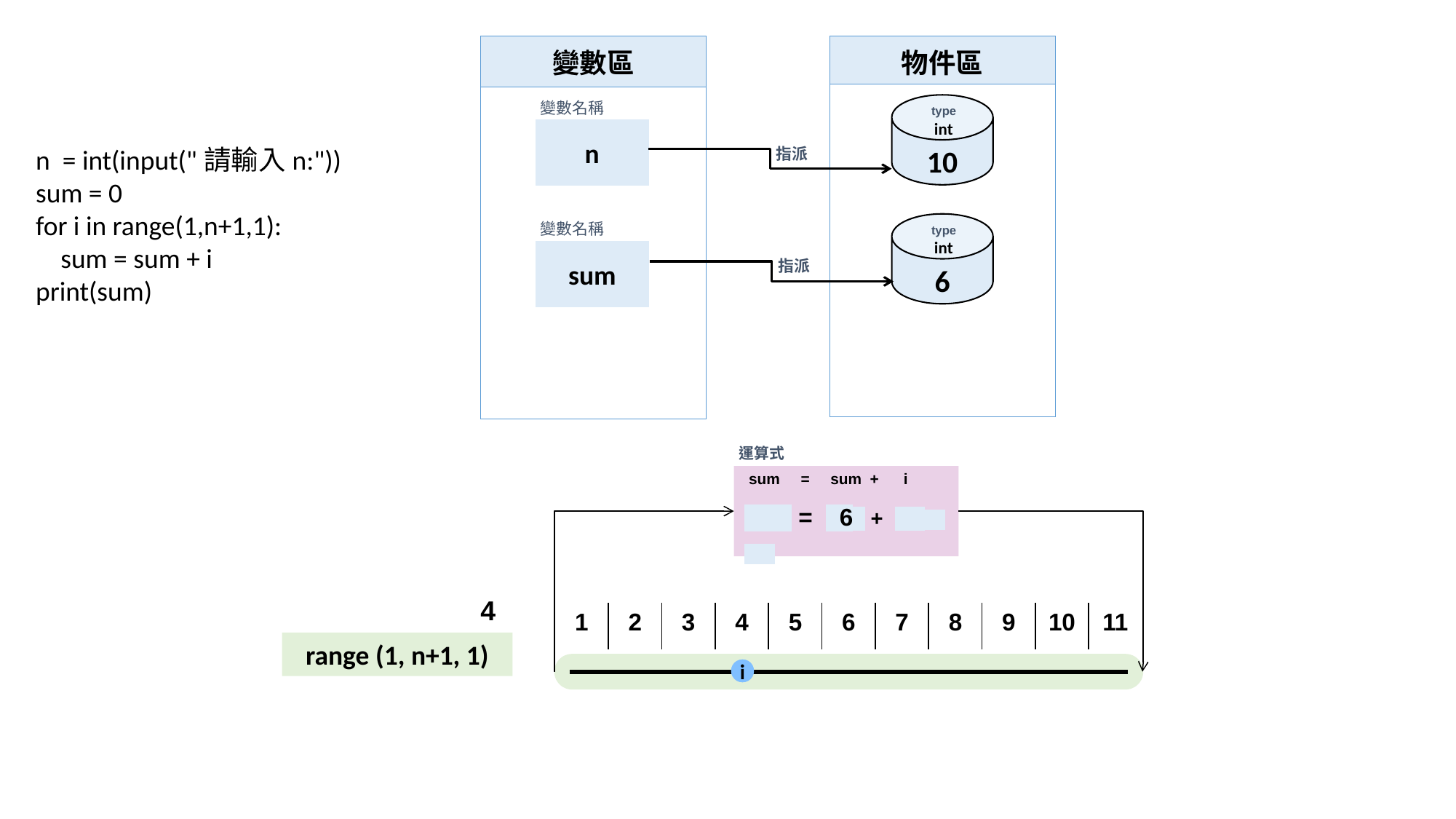

| 物件區 |
| --- |
|  |
| 變數區 |
| --- |
|  |
變數名稱

10
type
int
n
n  = int(input("請輸入n:"))
sum = 0
for i in range(1,n+1,1):
    sum = sum + i
print(sum)
指派
變數名稱

6
type
int
sum
指派
運算式

 sum     =     sum  +      i
        =  _6_ +     _
4
| 1 | 2 | 3 | 4 | 5 | 6 | 7 | 8 | 9 | 10 | 11 |
| --- | --- | --- | --- | --- | --- | --- | --- | --- | --- | --- |
range (1, n+1, 1)

i